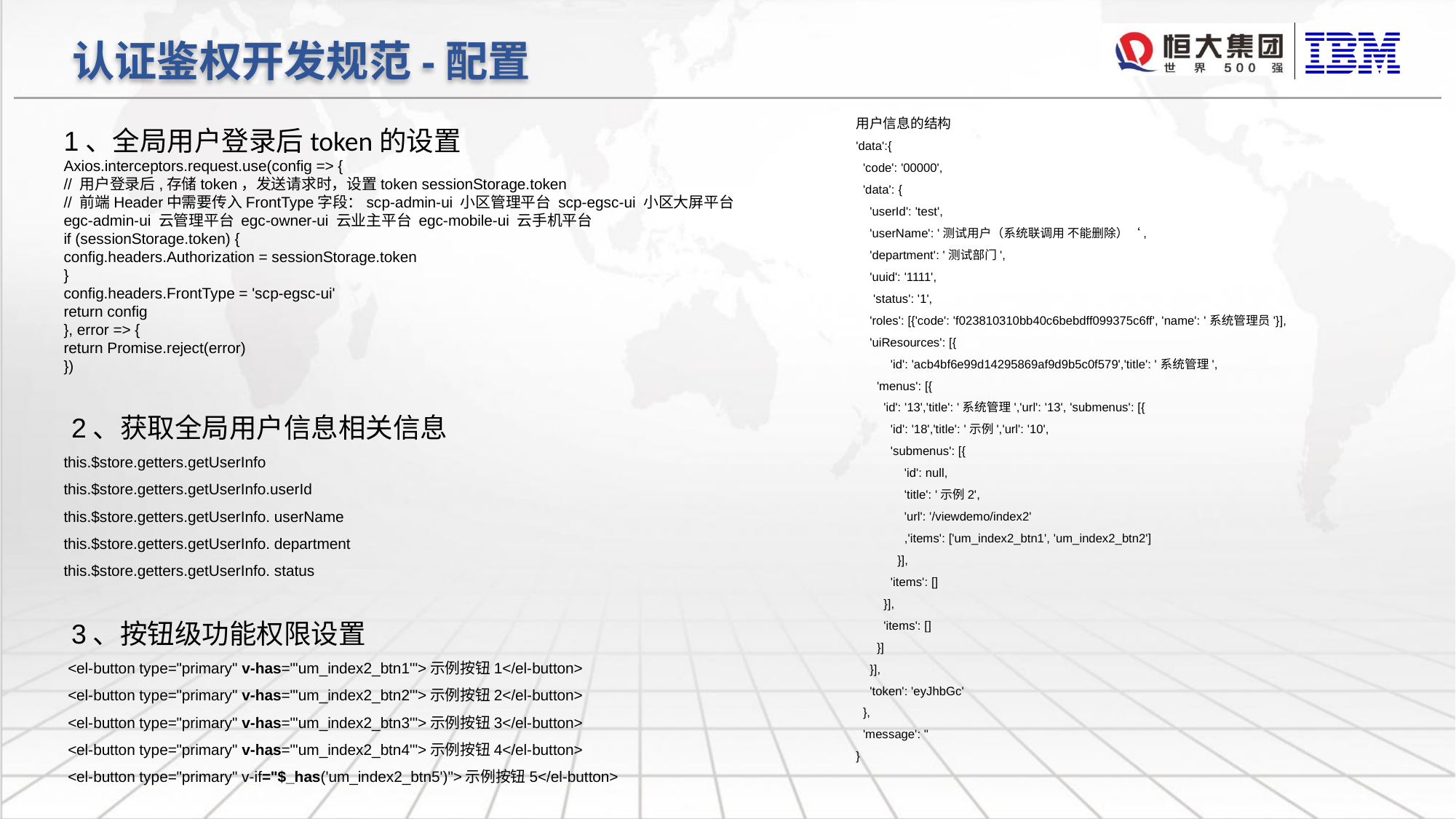

认证鉴权开发规范-配置
用户信息的结构
'data':{
  'code': '00000',
  'data': {
    'userId': 'test',
    'userName': '测试用户（系统联调用 不能删除）‘,
    'department': '测试部门',
    'uuid': '1111',
     'status': '1',
    'roles': [{'code': 'f023810310bb40c6bebdff099375c6ff', 'name': '系统管理员'}],
    'uiResources': [{
          'id': 'acb4bf6e99d14295869af9d9b5c0f579','title': '系统管理',
      'menus': [{
        'id': '13','title': '系统管理','url': '13', 'submenus': [{
          'id': '18','title': '示例','url': '10',
          'submenus': [{
              'id': null,
              'title': '示例2',
              'url': '/viewdemo/index2'
              ,'items': ['um_index2_btn1', 'um_index2_btn2']
            }],
          'items': []
        }],
        'items': []
      }]
    }],
    'token': 'eyJhbGc'
  },
  'message': ''
}
1、全局用户登录后token的设置
Axios.interceptors.request.use(config => {
// 用户登录后,存储token，发送请求时，设置token sessionStorage.token
// 前端Header中需要传入FrontType字段：scp-admin-ui 小区管理平台 scp-egsc-ui 小区大屏平台
egc-admin-ui 云管理平台 egc-owner-ui 云业主平台 egc-mobile-ui 云手机平台
if (sessionStorage.token) {
config.headers.Authorization = sessionStorage.token
}
config.headers.FrontType = 'scp-egsc-ui'
return config
}, error => {
return Promise.reject(error)
})

 2、获取全局用户信息相关信息
this.$store.getters.getUserInfo
this.$store.getters.getUserInfo.userId
this.$store.getters.getUserInfo. userName
this.$store.getters.getUserInfo. department
this.$store.getters.getUserInfo. status
 3、按钮级功能权限设置
 <el-button type="primary" v-has="'um_index2_btn1'">示例按钮1</el-button>
 <el-button type="primary" v-has="'um_index2_btn2'">示例按钮2</el-button>
 <el-button type="primary" v-has="'um_index2_btn3'">示例按钮3</el-button>
 <el-button type="primary" v-has="'um_index2_btn4'">示例按钮4</el-button>
 <el-button type="primary" v-if="$_has('um_index2_btn5')">示例按钮5</el-button>